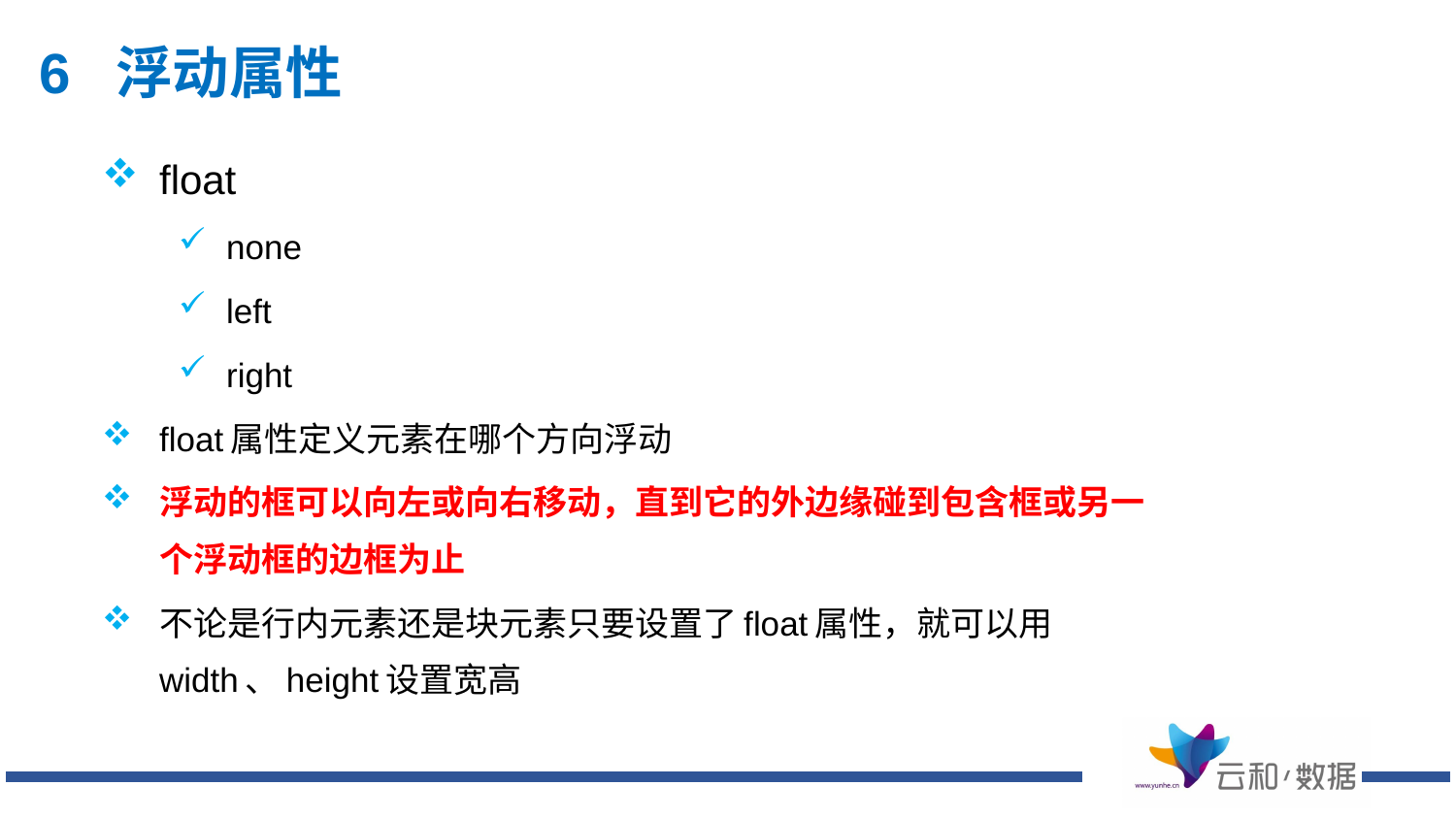

# 6  浮动属性
float
none
left
right
float属性定义元素在哪个方向浮动
浮动的框可以向左或向右移动，直到它的外边缘碰到包含框或另一个浮动框的边框为止
不论是行内元素还是块元素只要设置了float属性，就可以用width、height设置宽高
12